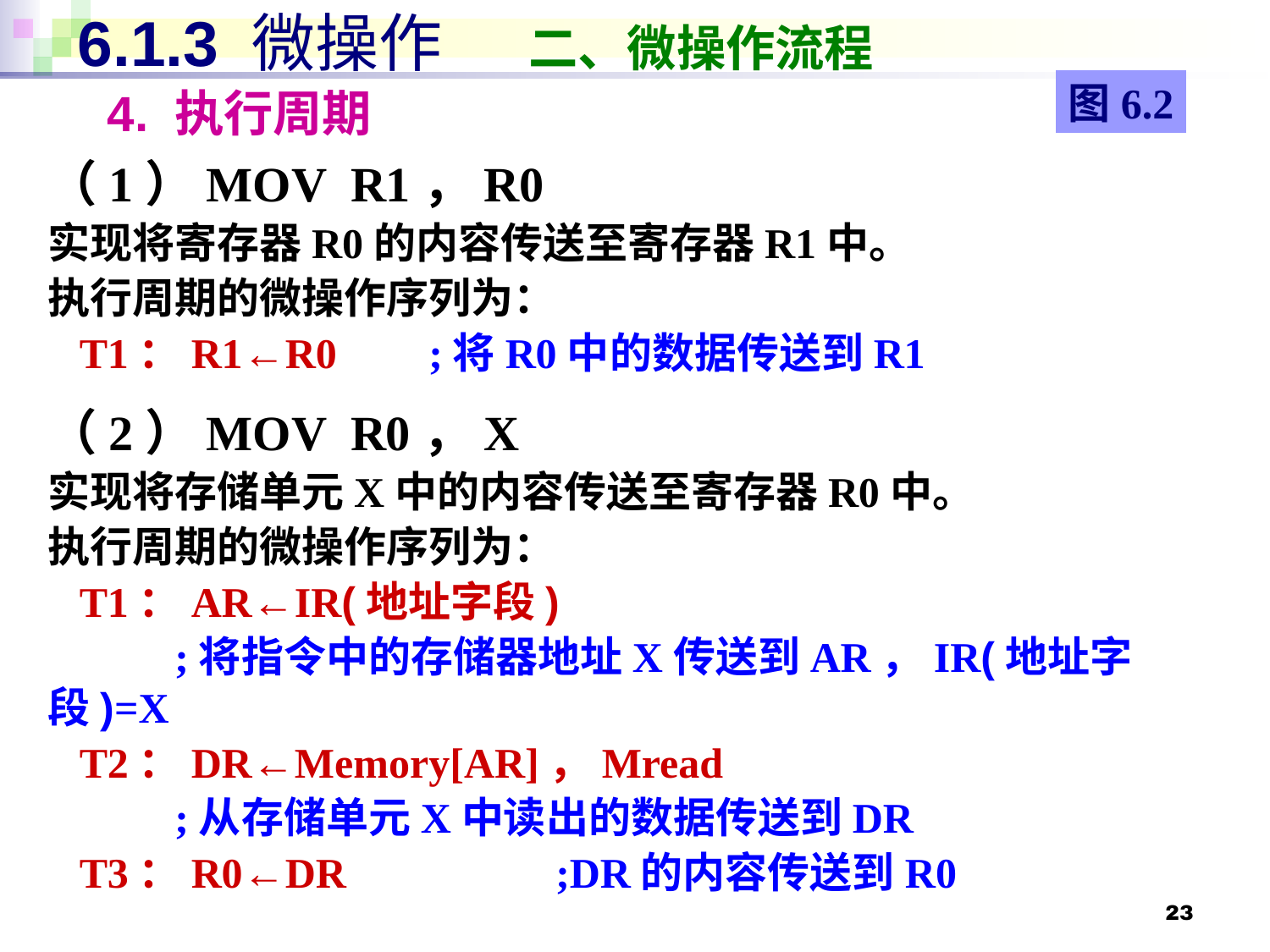

# 6.1.3 微操作      二、微操作流程
图6.2
4. 执行周期
（1）MOV  R1，R0
实现将寄存器R0的内容传送至寄存器R1中。
执行周期的微操作序列为：
   T1：R1←R0	;将R0中的数据传送到R1
（2）MOV  R0，X
实现将存储单元X中的内容传送至寄存器R0中。
执行周期的微操作序列为：
   T1：AR←IR(地址字段)
	;将指令中的存储器地址X传送到AR，IR(地址字段)=X
   T2：DR←Memory[AR]，Mread
	;从存储单元X中读出的数据传送到DR
   T3：R0←DR		;DR的内容传送到R0
23